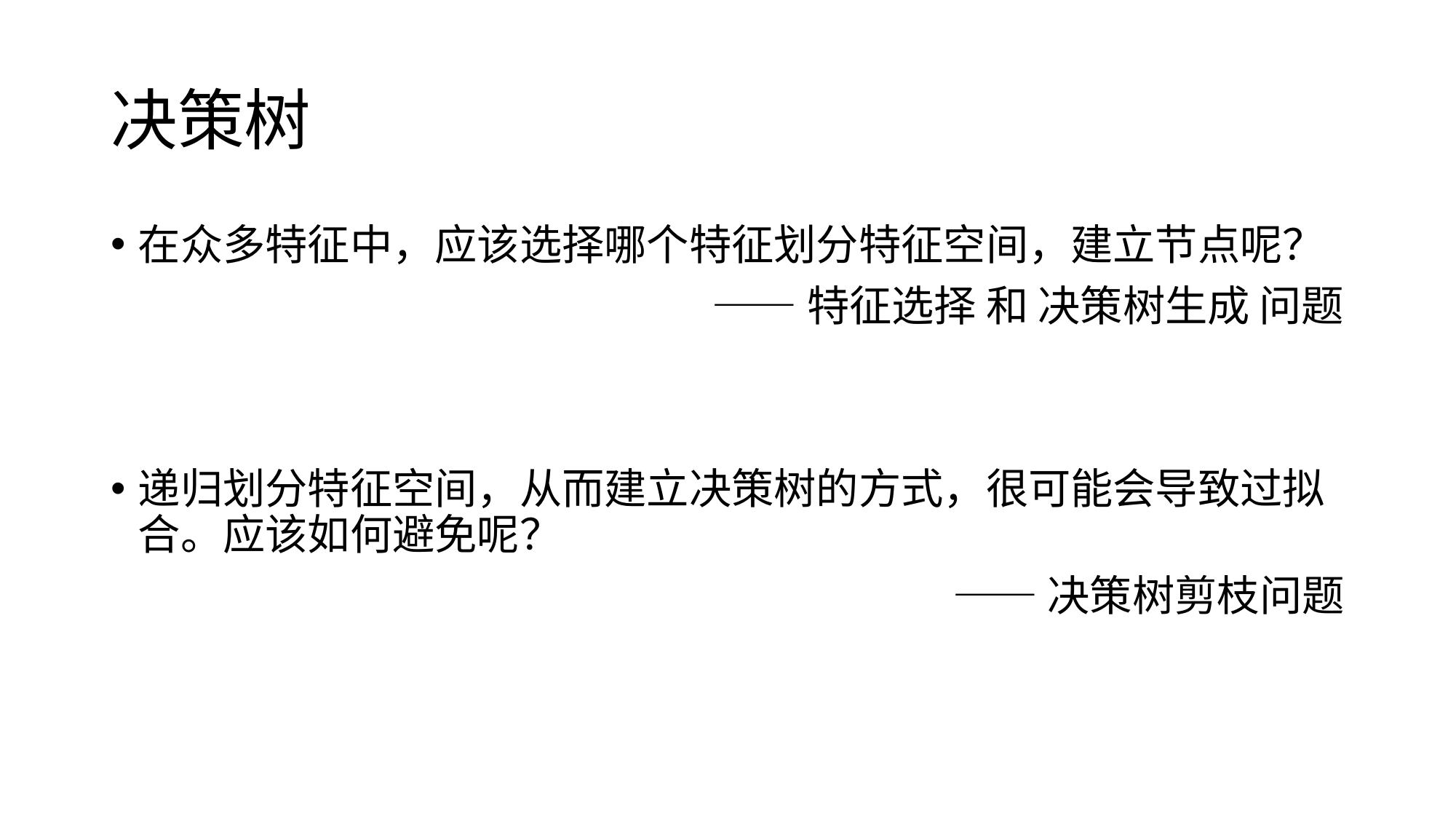

# 决策树
在众多特征中，应该选择哪个特征划分特征空间，建立节点呢？
——特征选择 和 决策树生成 问题

递归划分特征空间，从而建立决策树的方式，很可能会导致过拟合。应该如何避免呢？
——决策树剪枝问题